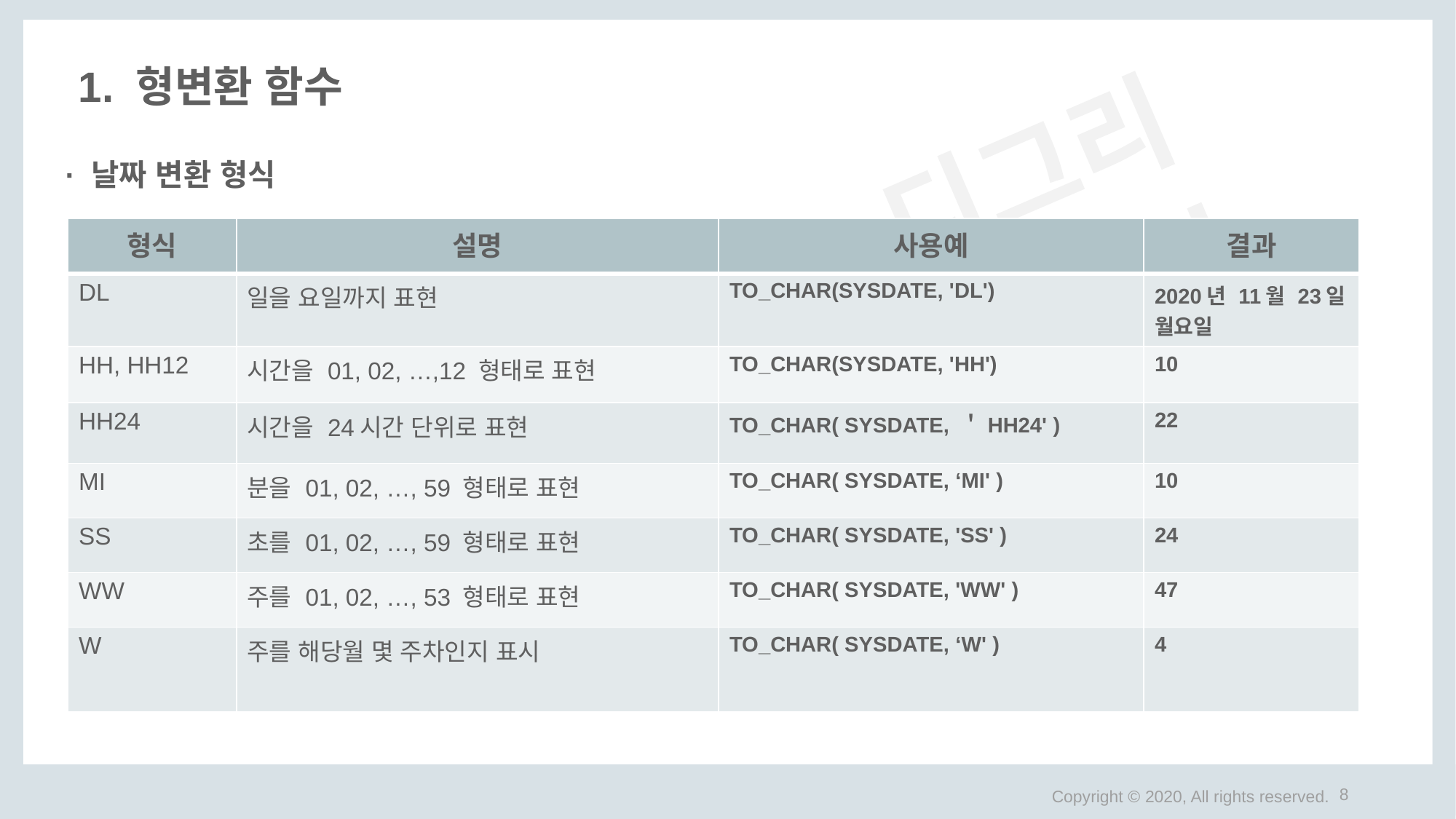

# 1. 형변환 함수
· 날짜 변환 형식
| 형식 | 설명 | 사용예 | 결과 |
| --- | --- | --- | --- |
| DL | 일을 요일까지 표현 | TO\_CHAR(SYSDATE, 'DL') | 2020년 11월 23일 월요일 |
| HH, HH12 | 시간을 01, 02, …,12 형태로 표현 | TO\_CHAR(SYSDATE, 'HH') | 10 |
| HH24 | 시간을 24시간 단위로 표현 | TO\_CHAR( SYSDATE, ＇HH24' ) | 22 |
| MI | 분을 01, 02, …, 59 형태로 표현 | TO\_CHAR( SYSDATE, ‘MI' ) | 10 |
| SS | 초를 01, 02, …, 59 형태로 표현 | TO\_CHAR( SYSDATE, 'SS' ) | 24 |
| WW | 주를 01, 02, …, 53 형태로 표현 | TO\_CHAR( SYSDATE, 'WW' ) | 47 |
| W | 주를 해당월 몇 주차인지 표시 | TO\_CHAR( SYSDATE, ‘W' ) | 4 |